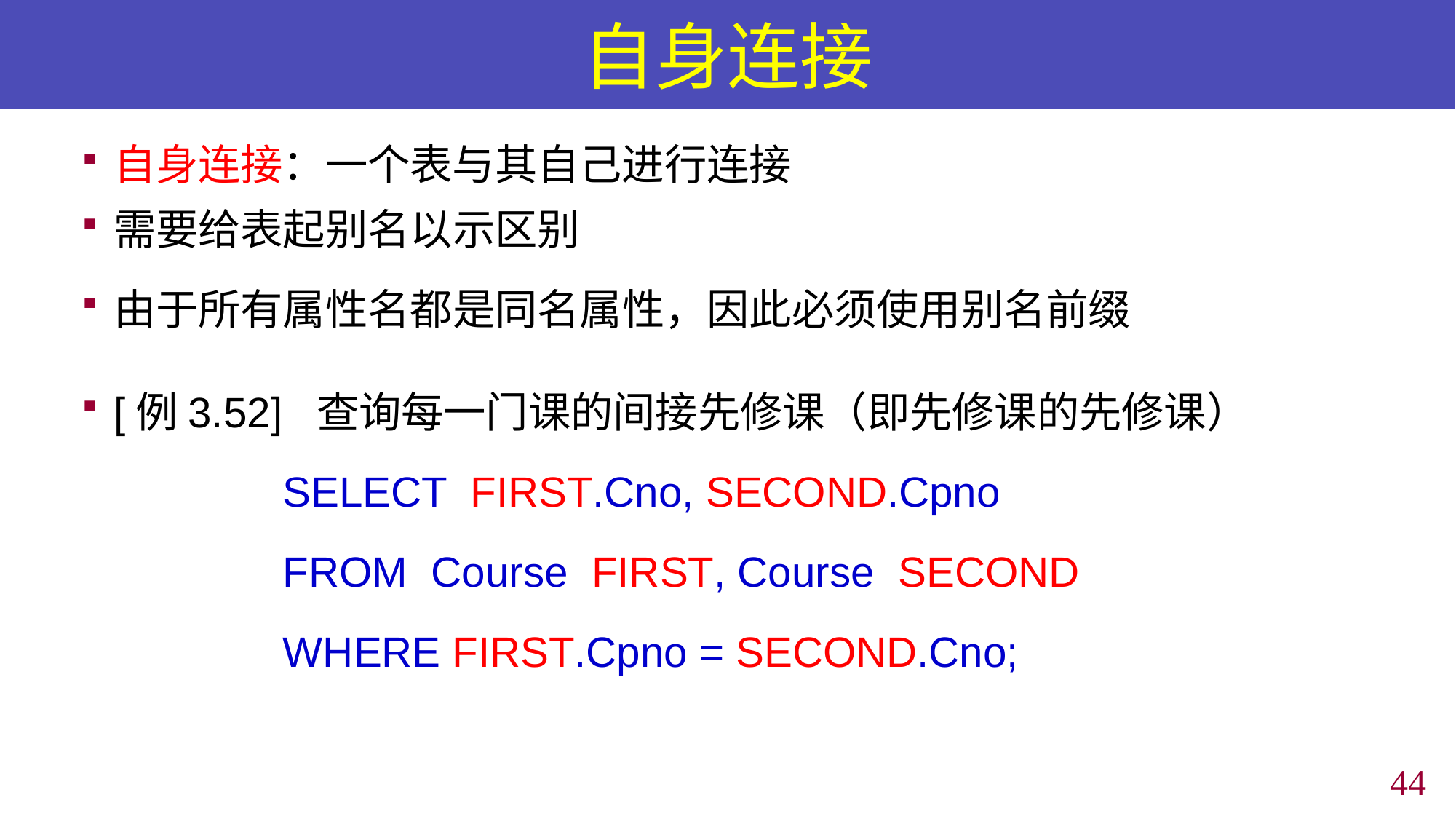

# 自身连接
自身连接：一个表与其自己进行连接
需要给表起别名以示区别
由于所有属性名都是同名属性，因此必须使用别名前缀

[例3.52]  查询每一门课的间接先修课（即先修课的先修课）
                 SELECT  FIRST.Cno, SECOND.Cpno
                 FROM  Course  FIRST, Course  SECOND
                 WHERE FIRST.Cpno = SECOND.Cno;
44